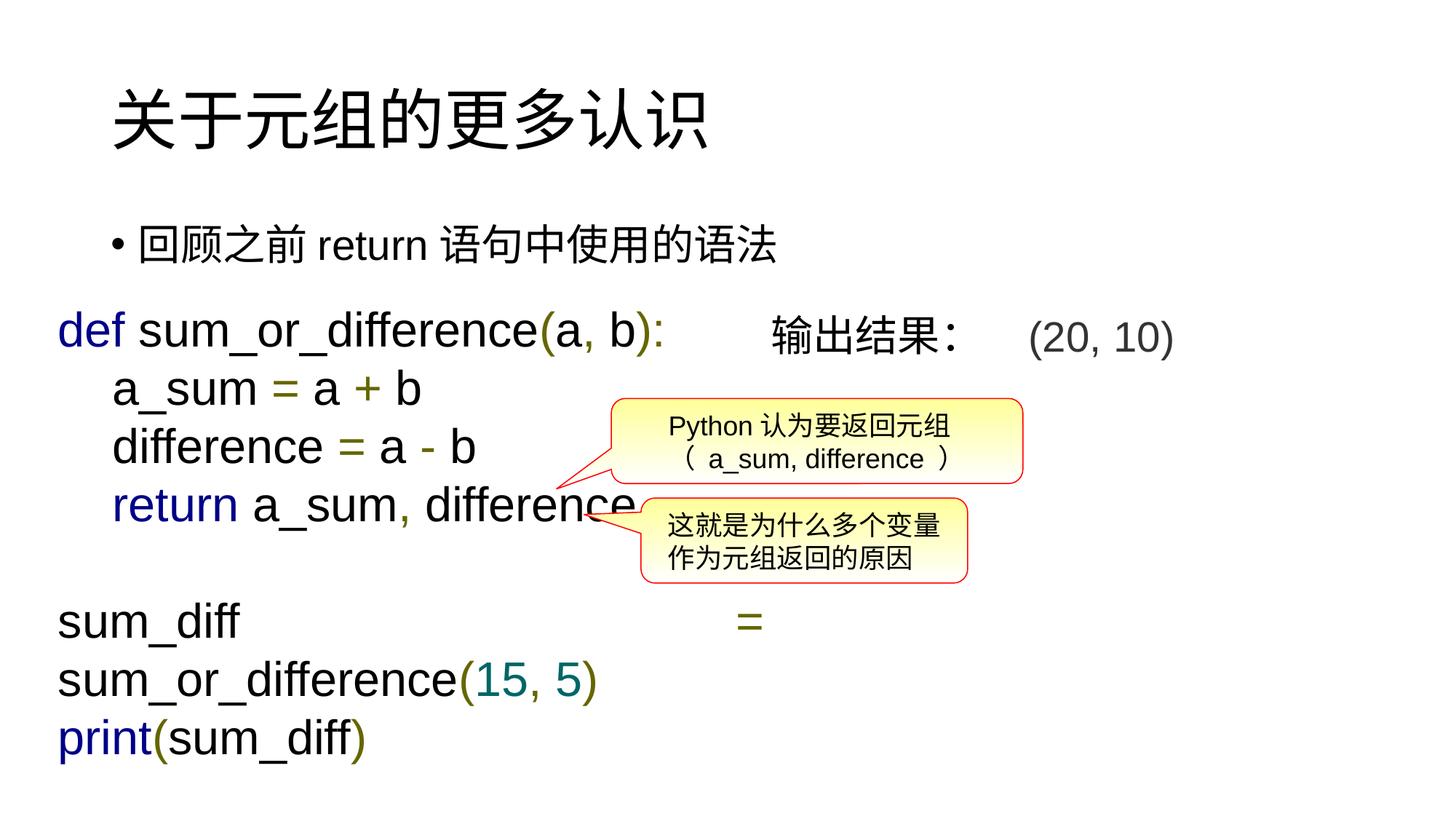

# 关于元组的更多认识
回顾之前return语句中使用的语法
def sum_or_difference(a, b):
a_sum = a + b
difference = a - b
return a_sum, difference

sum_diff = sum_or_difference(15, 5)
print(sum_diff)
(20, 10)
输出结果：
Python认为要返回元组（ a_sum, difference ）
这就是为什么多个变量作为元组返回的原因